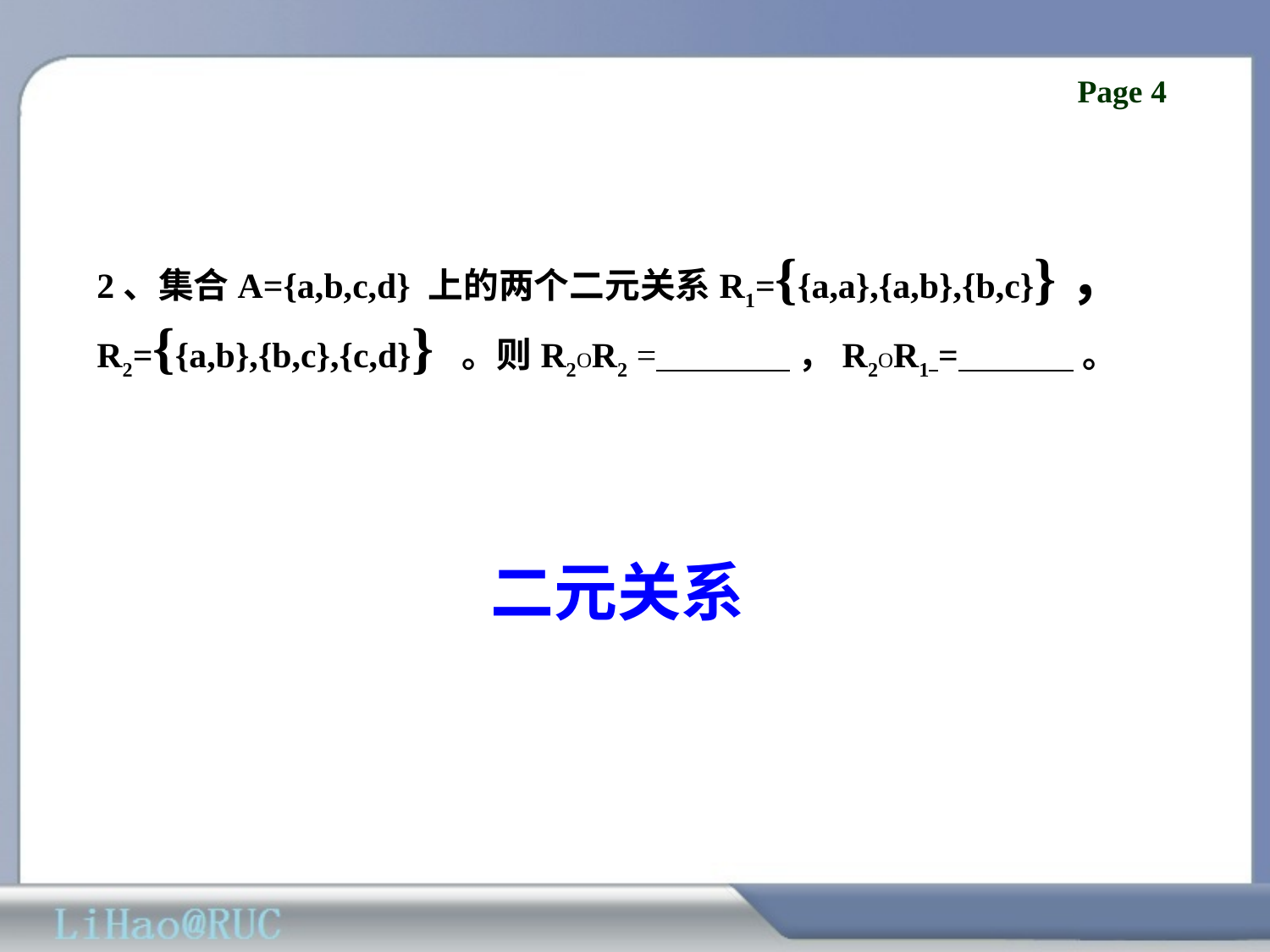

2、集合A={a,b,c,d} 上的两个二元关系R1={{a,a},{a,b},{b,c}}， R2={{a,b},{b,c},{c,d}} 。则R2OR2 =               ，R2OR1 =             。
二元关系